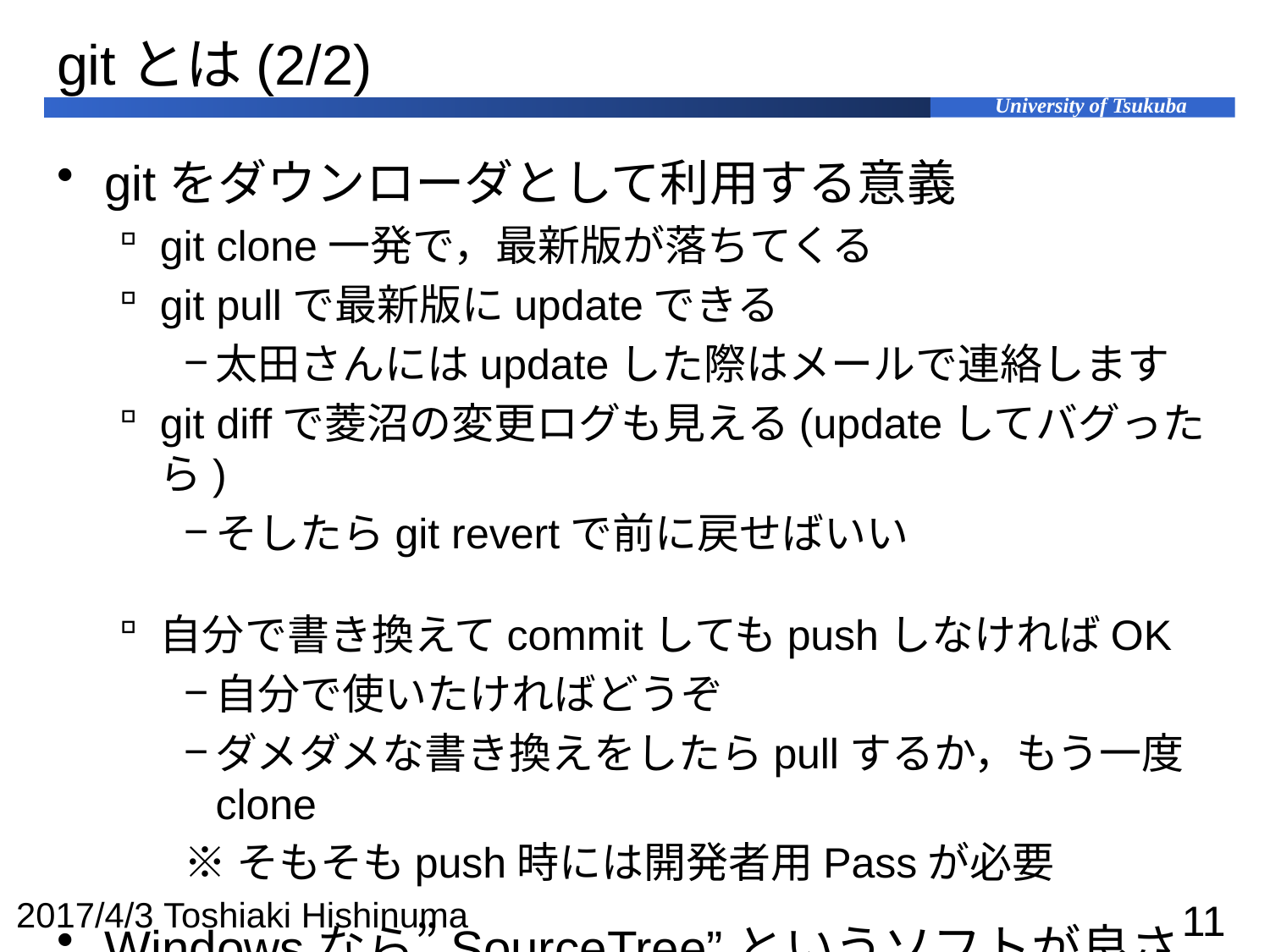

# gitとは(2/2)
gitをダウンローダとして利用する意義
git clone一発で，最新版が落ちてくる
git pullで最新版にupdateできる
太田さんにはupdateした際はメールで連絡します
git diffで菱沼の変更ログも見える(updateしてバグったら)
そしたらgit revertで前に戻せばいい

自分で書き換えてcommitしてもpushしなければOK
自分で使いたければどうぞ
ダメダメな書き換えをしたらpullするか，もう一度clone
※そもそもpush時には開発者用Passが必要

Windowsなら”SourceTree”というソフトが良さげ
2017/4/3 Toshiaki Hishinuma
11